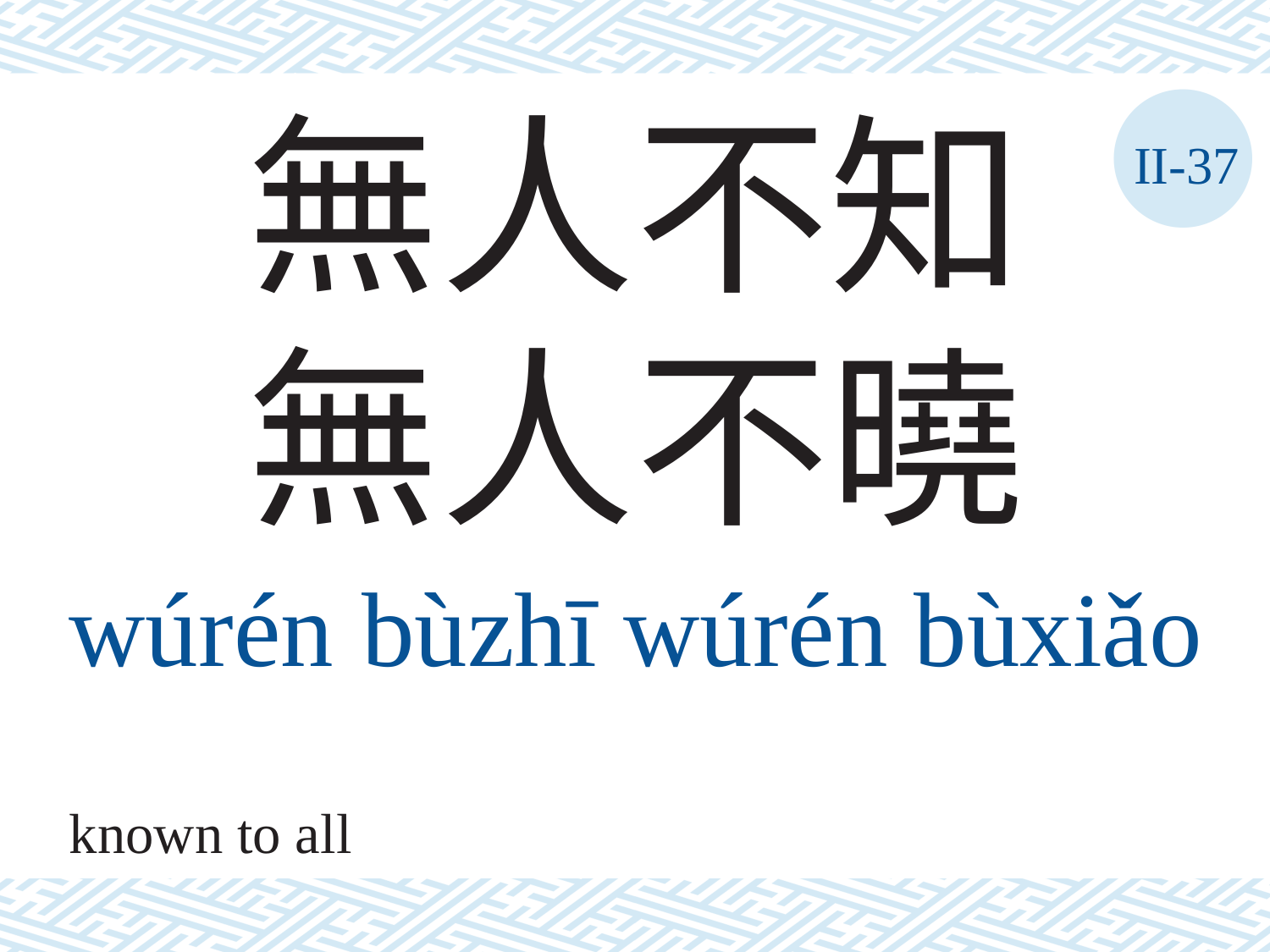

無人不知 無人不曉
II-37
wúrén	bùzhī	wúrén	bùxiǎo
known to all